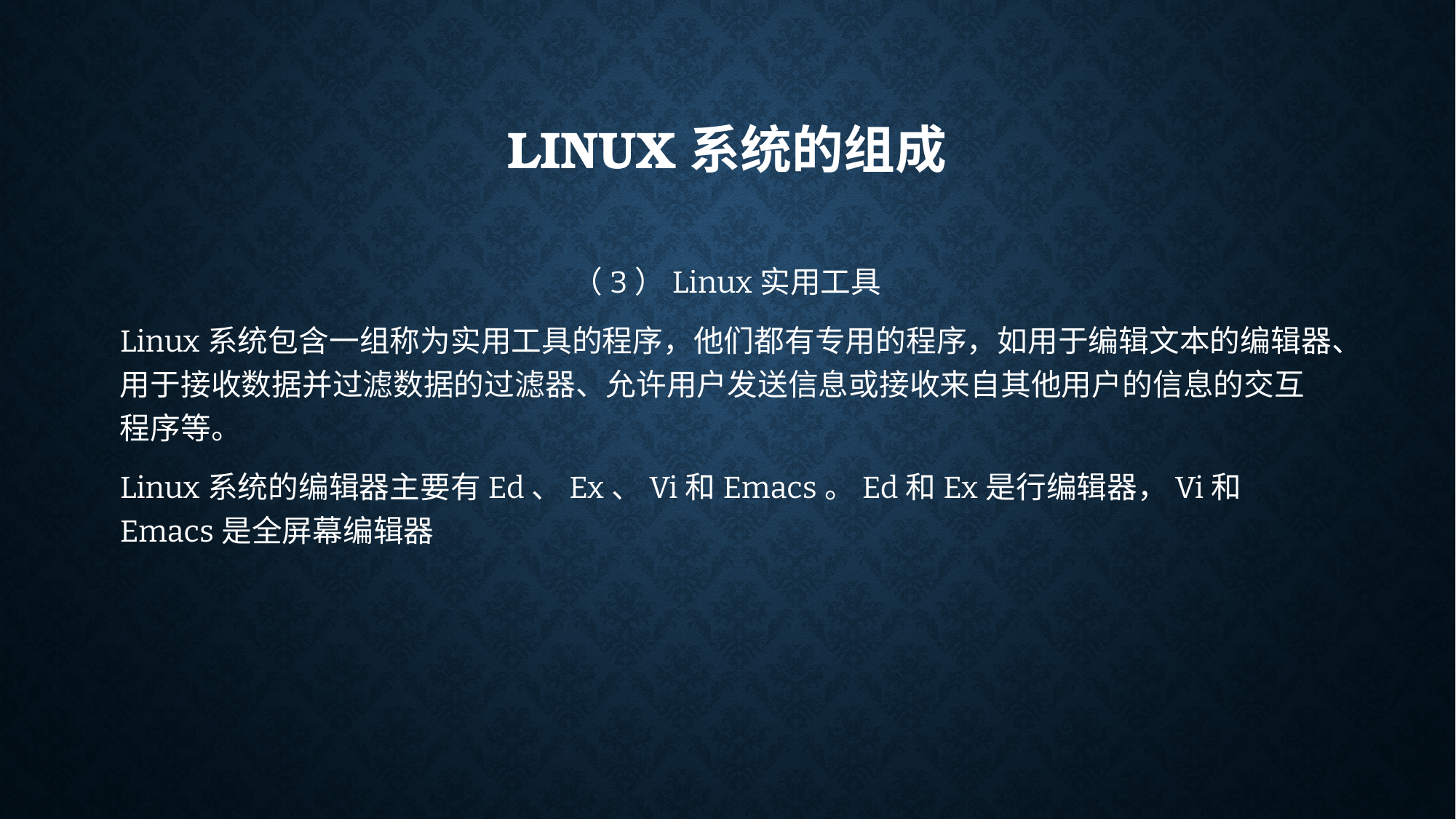

# Linux系统的组成
（3）Linux实用工具
Linux系统包含一组称为实用工具的程序，他们都有专用的程序，如用于编辑文本的编辑器、用于接收数据并过滤数据的过滤器、允许用户发送信息或接收来自其他用户的信息的交互程序等。
Linux系统的编辑器主要有Ed、Ex、Vi和Emacs。Ed和Ex是行编辑器，Vi和Emacs是全屏幕编辑器